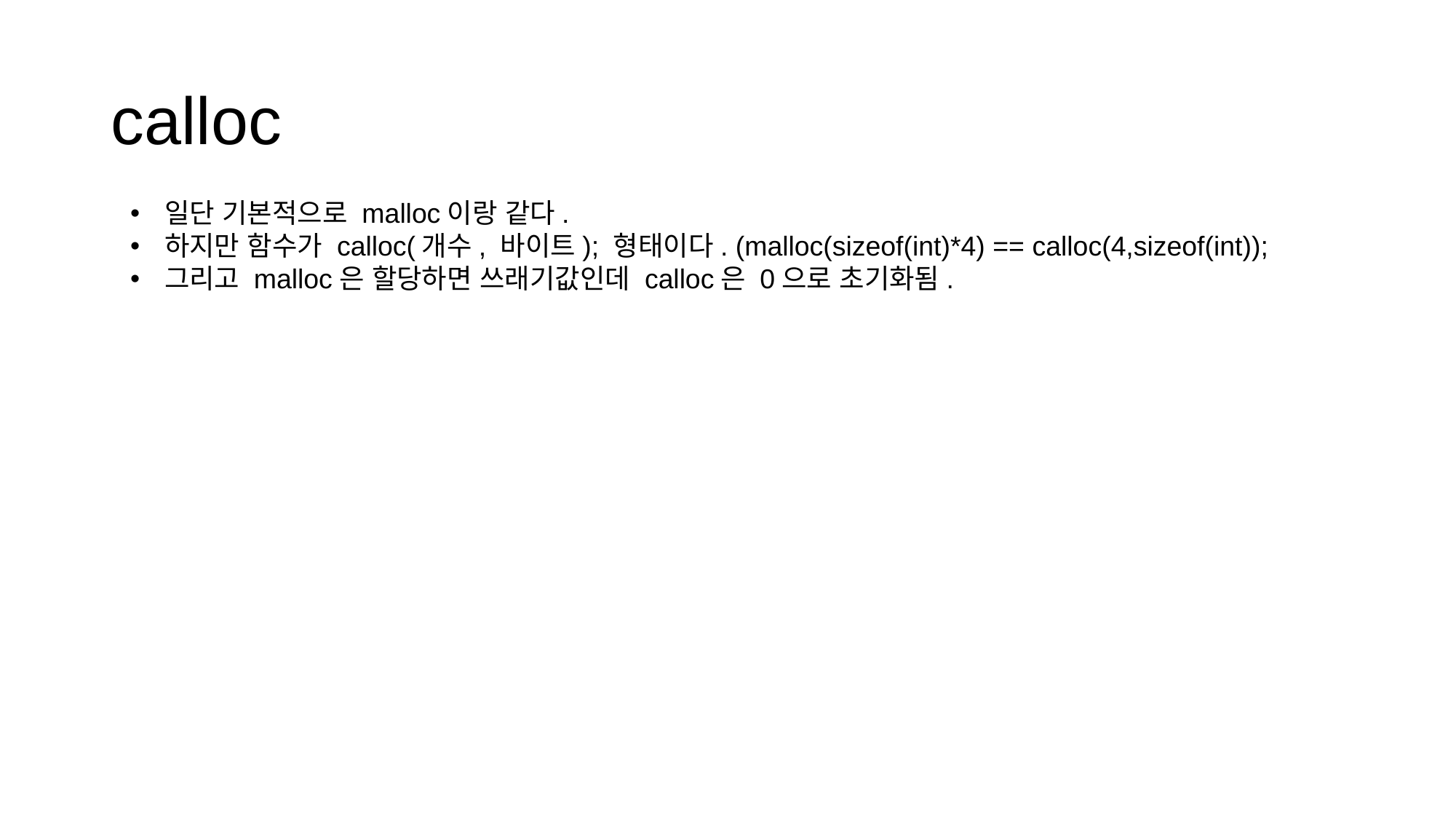

# calloc
일단 기본적으로 malloc이랑 같다.
하지만 함수가 calloc(개수, 바이트); 형태이다. (malloc(sizeof(int)*4) == calloc(4,sizeof(int));
그리고 malloc은 할당하면 쓰래기값인데 calloc은 0으로 초기화됨.